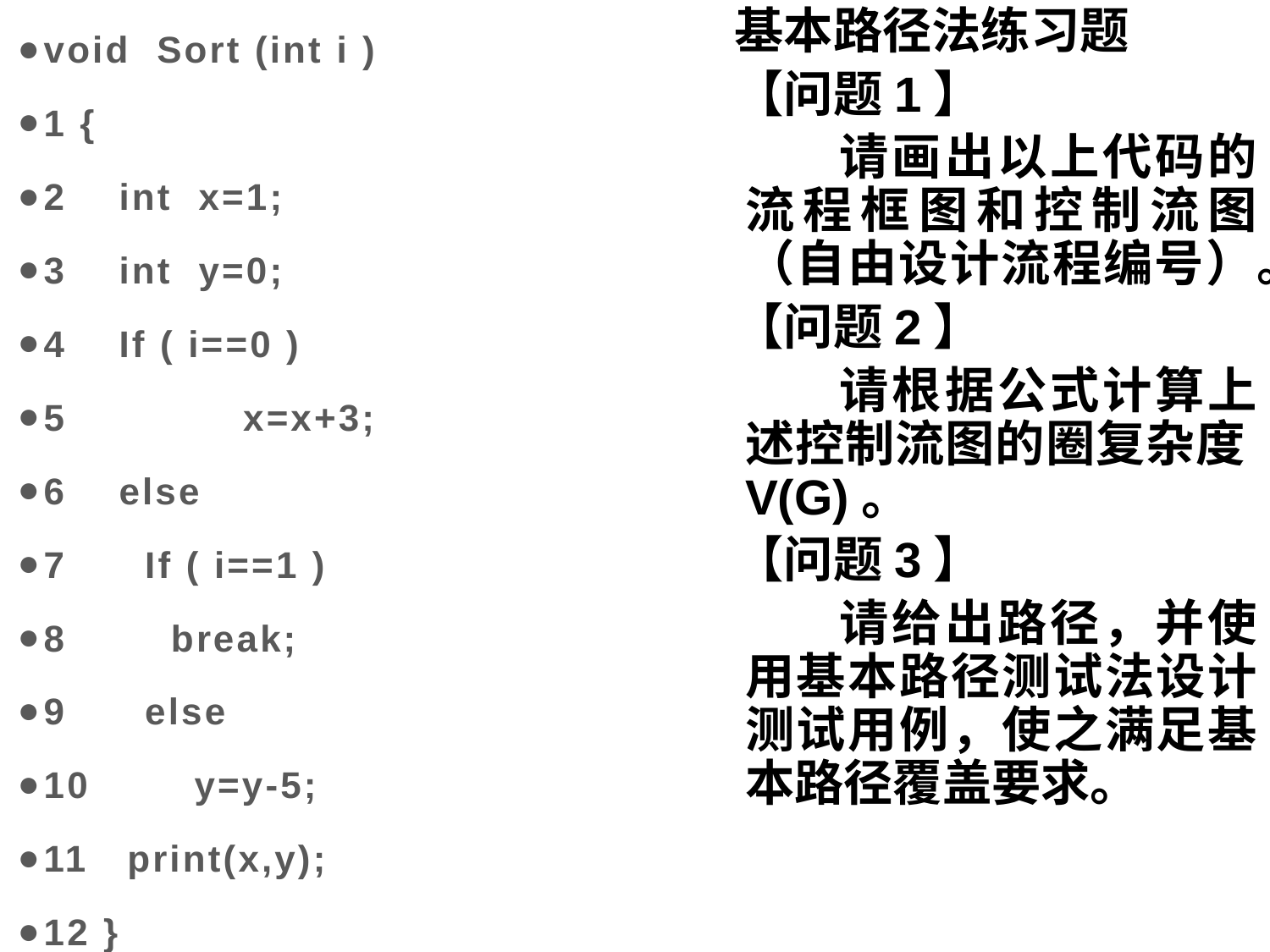

基本路径法练习题
【问题1】
　　请画出以上代码的流程框图和控制流图（自由设计流程编号）。
【问题2】
　　请根据公式计算上述控制流图的圈复杂度V(G)。
【问题3】
　　请给出路径，并使用基本路径测试法设计测试用例，使之满足基本路径覆盖要求。
void  Sort (int i )
1 {
2    int  x=1;
3    int  y=0;
4    If ( i==0 )
5	    x=x+3;
6    else
7      If ( i==1 )
8        break;
9      else
10        y=y-5;
11   print(x,y);
12 }